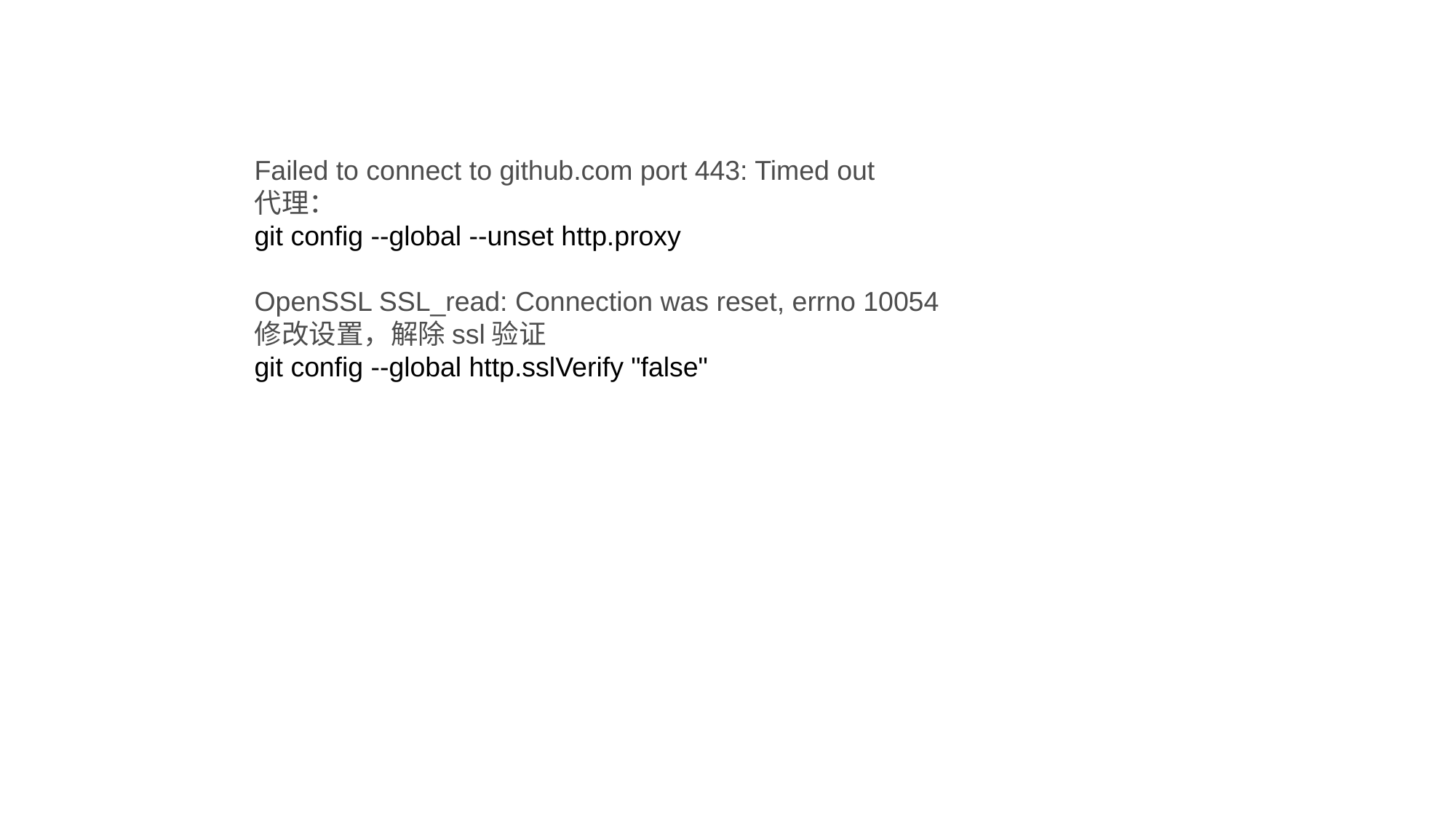

Failed to connect to github.com port 443: Timed out
代理：
git config --global --unset http.proxy

OpenSSL SSL_read: Connection was reset, errno 10054
修改设置，解除ssl验证
git config --global http.sslVerify "false"